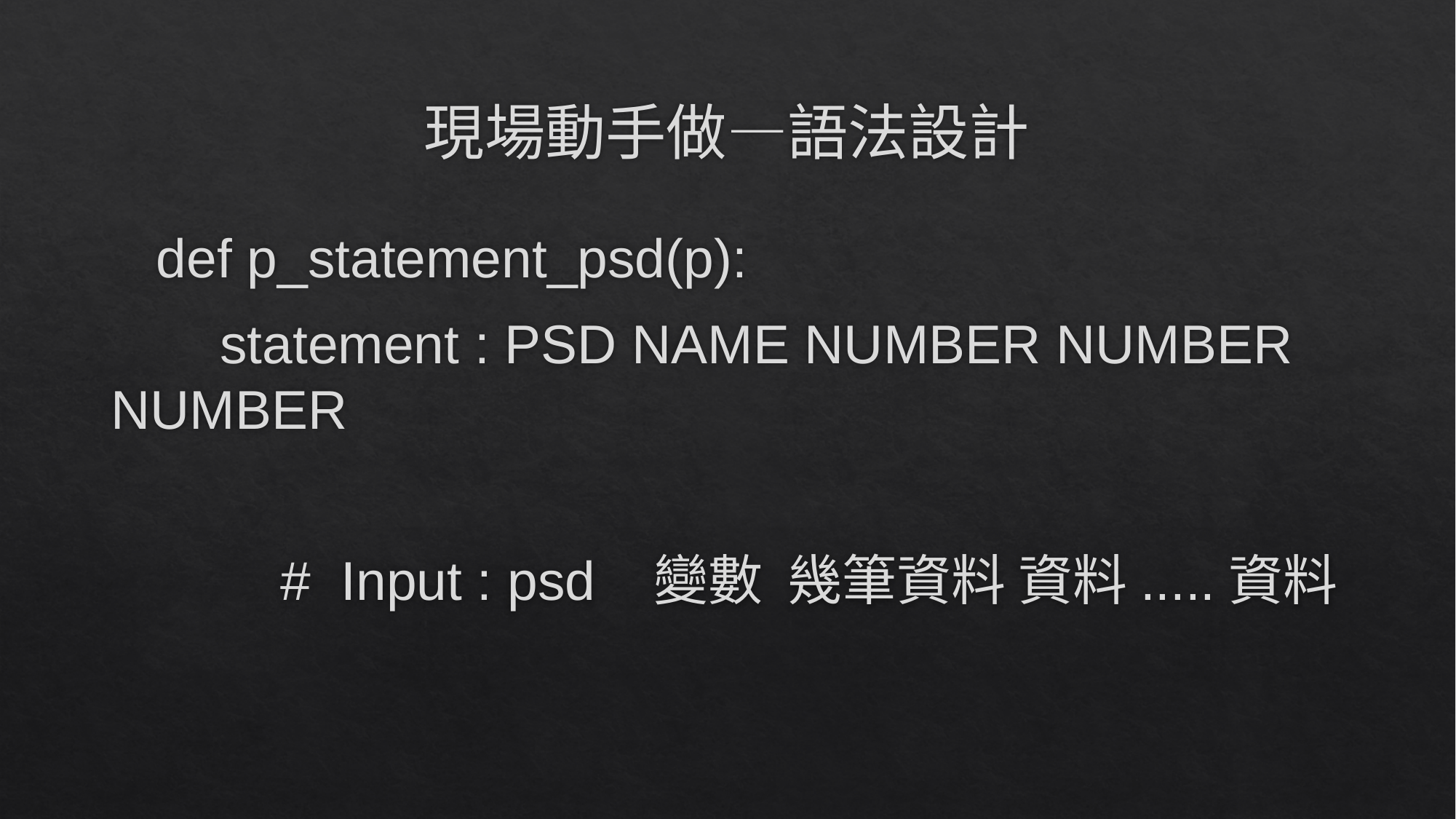

# 現場動手做—語法設計
   def p_statement_psd(p):
	statement : PSD NAME NUMBER NUMBER NUMBER

	    #  Input : psd   變數  幾筆資料 資料.....資料